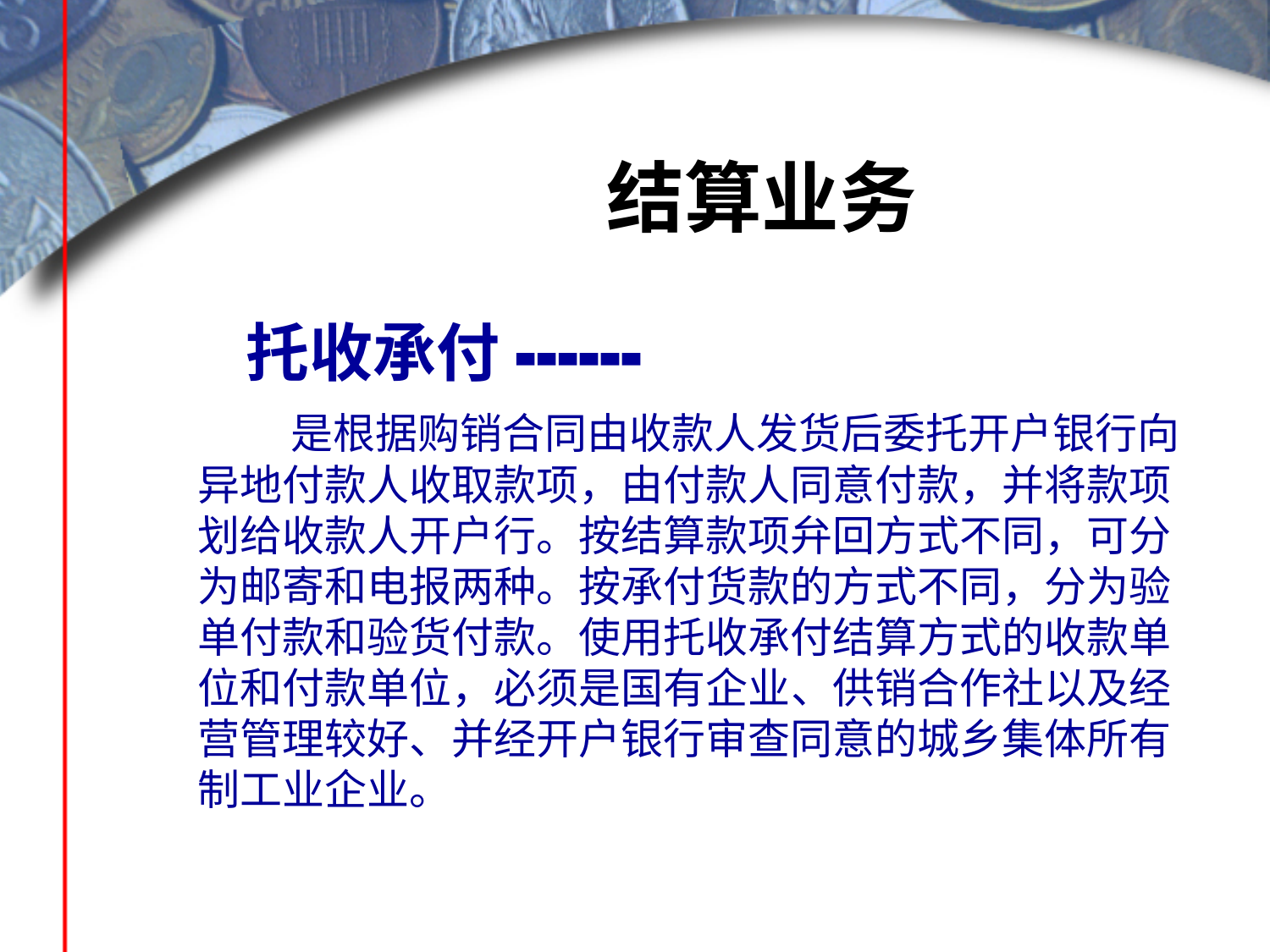

# 结算业务
托收承付------
   是根据购销合同由收款人发货后委托开户银行向异地付款人收取款项，由付款人同意付款，并将款项划给收款人开户行。按结算款项弁回方式不同，可分为邮寄和电报两种。按承付货款的方式不同，分为验单付款和验货付款。使用托收承付结算方式的收款单位和付款单位，必须是国有企业、供销合作社以及经营管理较好、并经开户银行审查同意的城乡集体所有制工业企业。